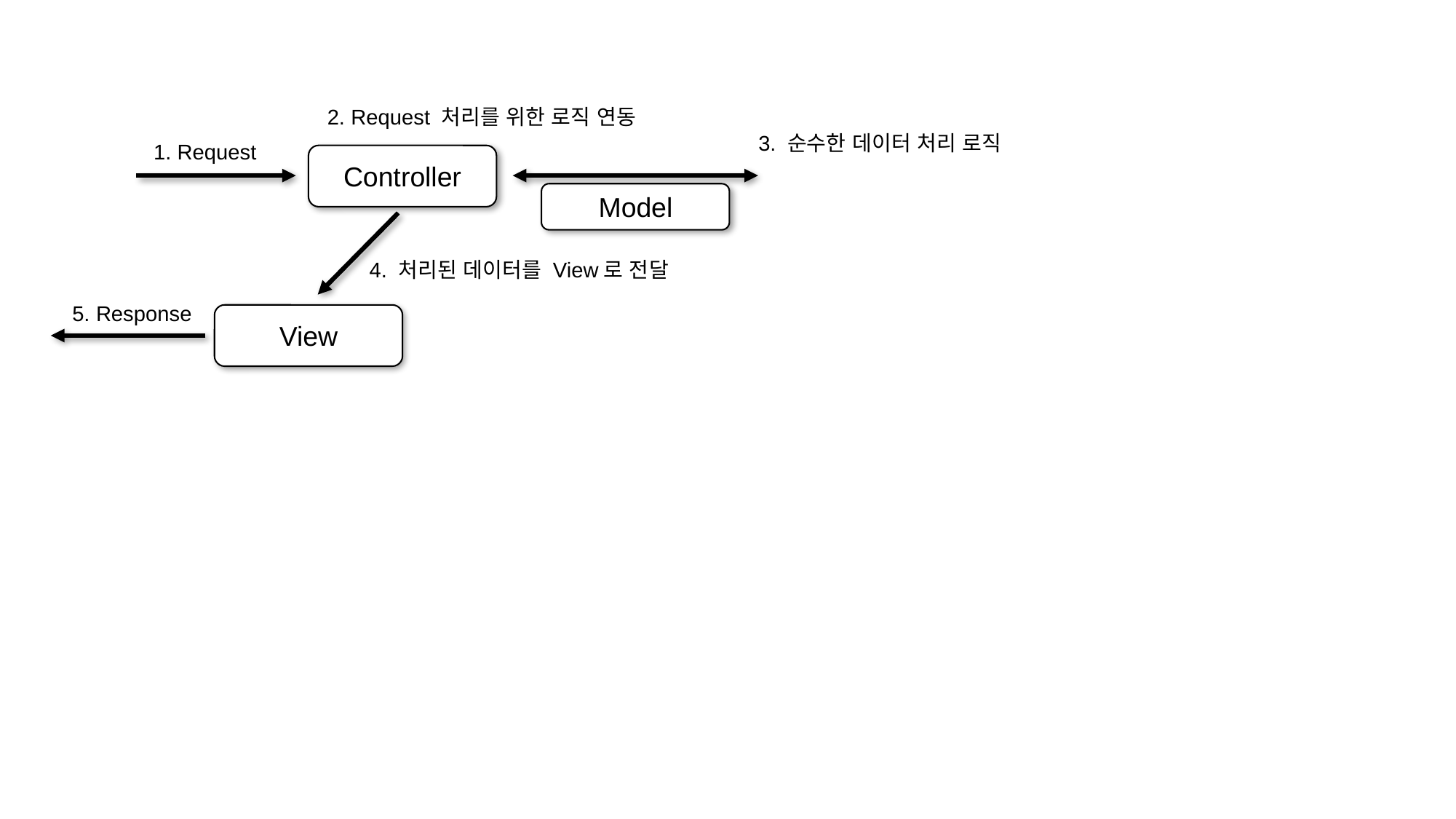

2. Request 처리를 위한 로직 연동
3. 순수한 데이터 처리 로직
1. Request
Controller
Model
4. 처리된 데이터를 View로 전달
5. Response
View